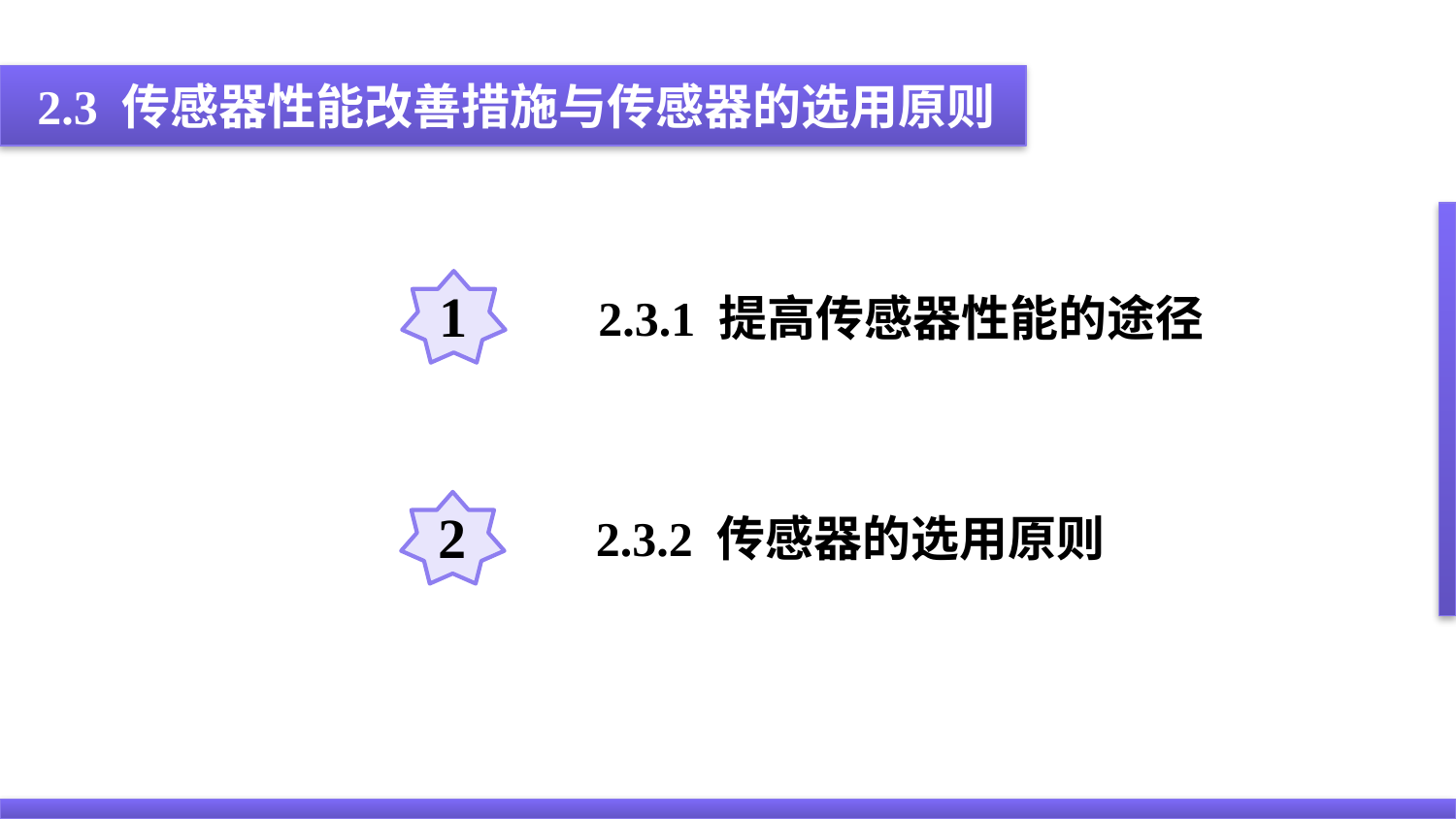

2.3 传感器性能改善措施与传感器的选用原则
1
2.3.1 提高传感器性能的途径
2
2.3.2 传感器的选用原则